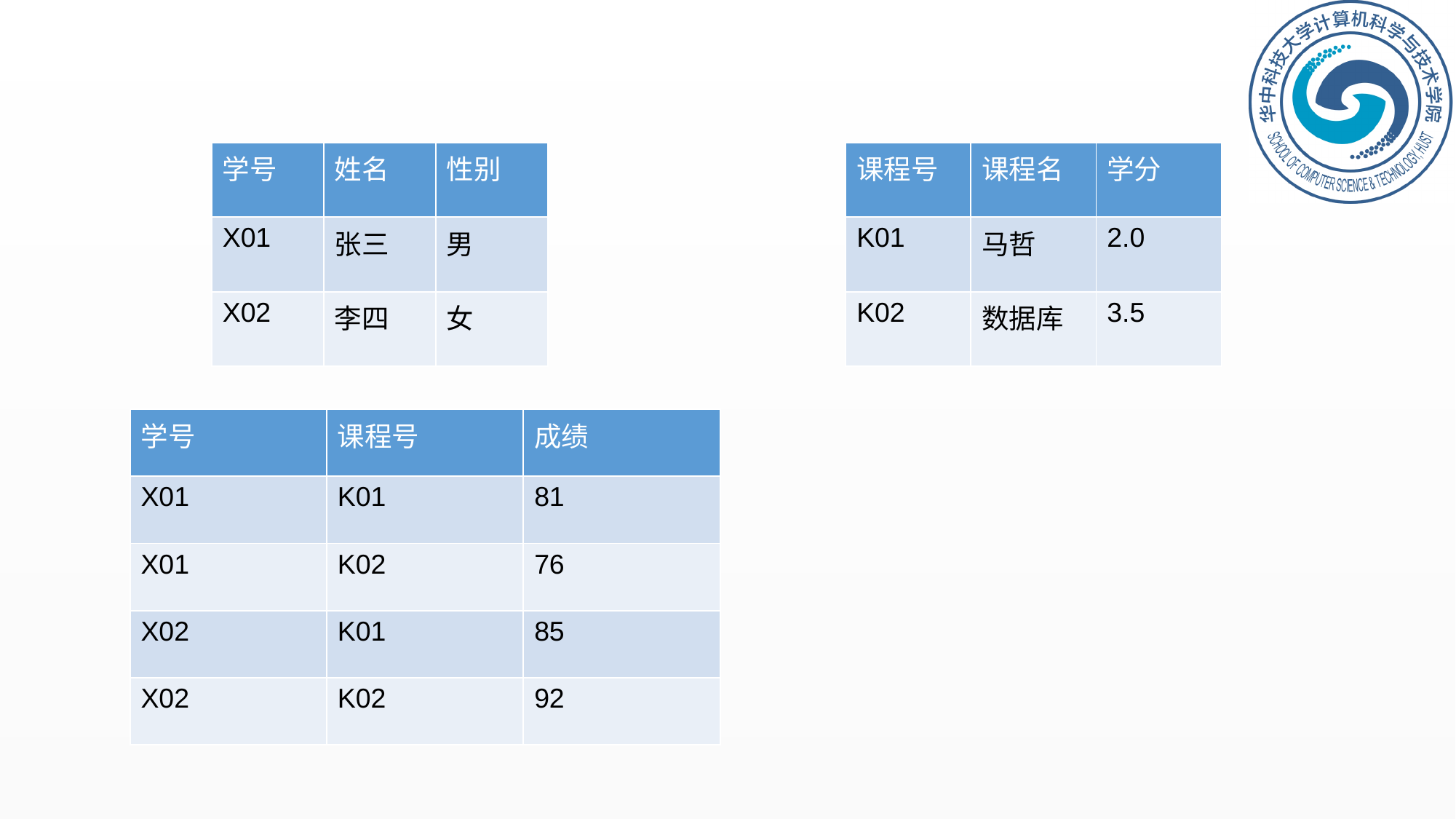

| 学号 | 姓名 | 性别 |
| --- | --- | --- |
| X01 | 张三 | 男 |
| X02 | 李四 | 女 |
| 课程号 | 课程名 | 学分 |
| --- | --- | --- |
| K01 | 马哲 | 2.0 |
| K02 | 数据库 | 3.5 |
| 学号 | 课程号 | 成绩 |
| --- | --- | --- |
| X01 | K01 | 81 |
| X01 | K02 | 76 |
| X02 | K01 | 85 |
| X02 | K02 | 92 |